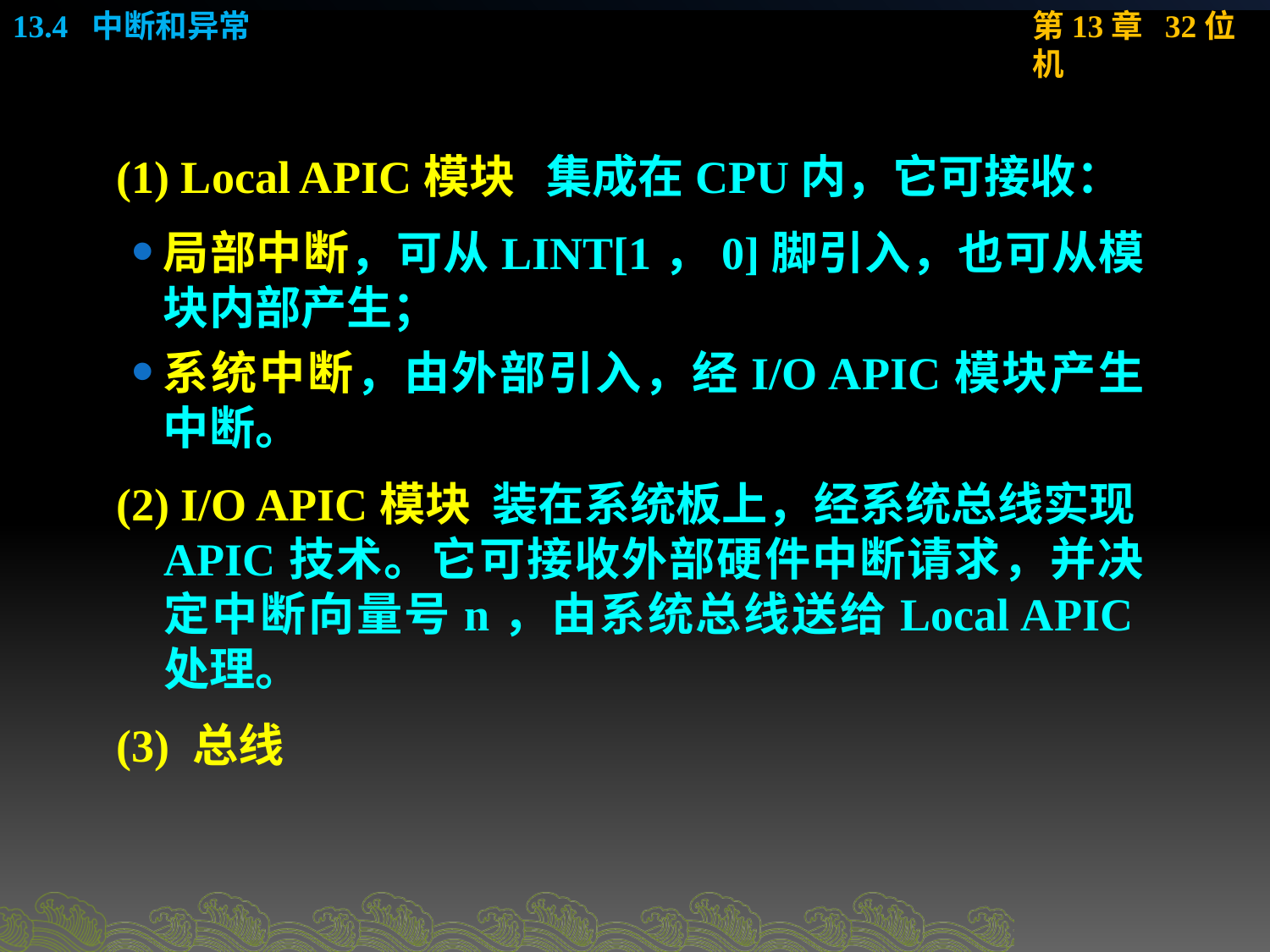

(1) Local APIC模块   集成在CPU内，它可接收：
局部中断，可从LINT[1，0]脚引入，也可从模块内部产生；
系统中断，由外部引入，经I/O APIC模块产生中断。
(2) I/O APIC模块  装在系统板上，经系统总线实现APIC技术。它可接收外部硬件中断请求，并决定中断向量号n，由系统总线送给Local APIC处理。
(3) 总线